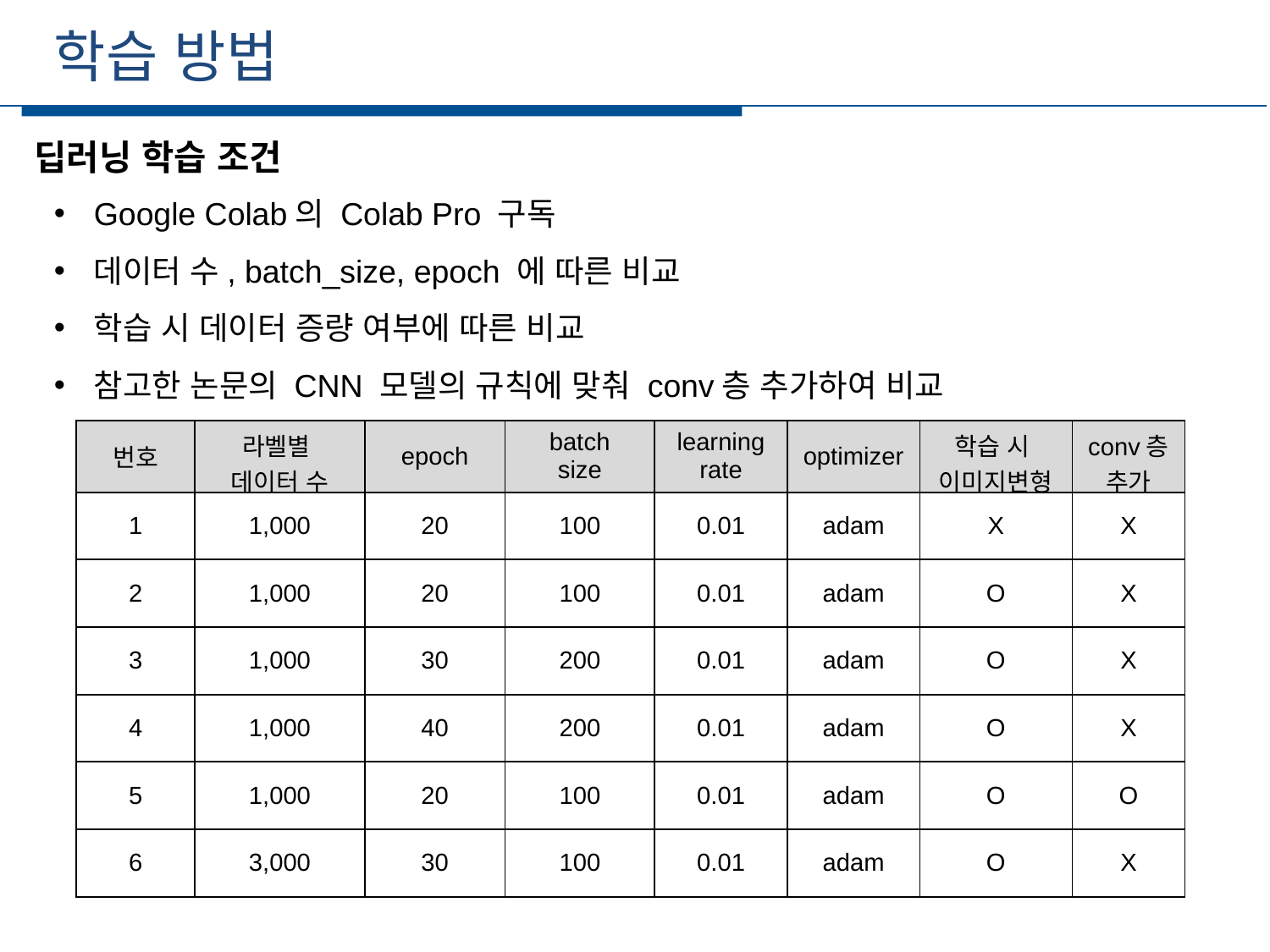

학습 방법
세부일정

딥러닝 학습 조건

Google Colab의 Colab Pro 구독
데이터 수, batch_size, epoch 에 따른 비교
학습 시 데이터 증량 여부에 따른 비교
참고한 논문의 CNN 모델의 규칙에 맞춰 conv층 추가하여 비교
| 번호 | 라벨별 데이터 수 | epoch | batch size | learning rate | optimizer | 학습 시 이미지변형 | conv층 추가 |
| --- | --- | --- | --- | --- | --- | --- | --- |
| 1 | 1,000 | 20 | 100 | 0.01 | adam | X | X |
| 2 | 1,000 | 20 | 100 | 0.01 | adam | O | X |
| 3 | 1,000 | 30 | 200 | 0.01 | adam | O | X |
| 4 | 1,000 | 40 | 200 | 0.01 | adam | O | X |
| 5 | 1,000 | 20 | 100 | 0.01 | adam | O | O |
| 6 | 3,000 | 30 | 100 | 0.01 | adam | O | X |